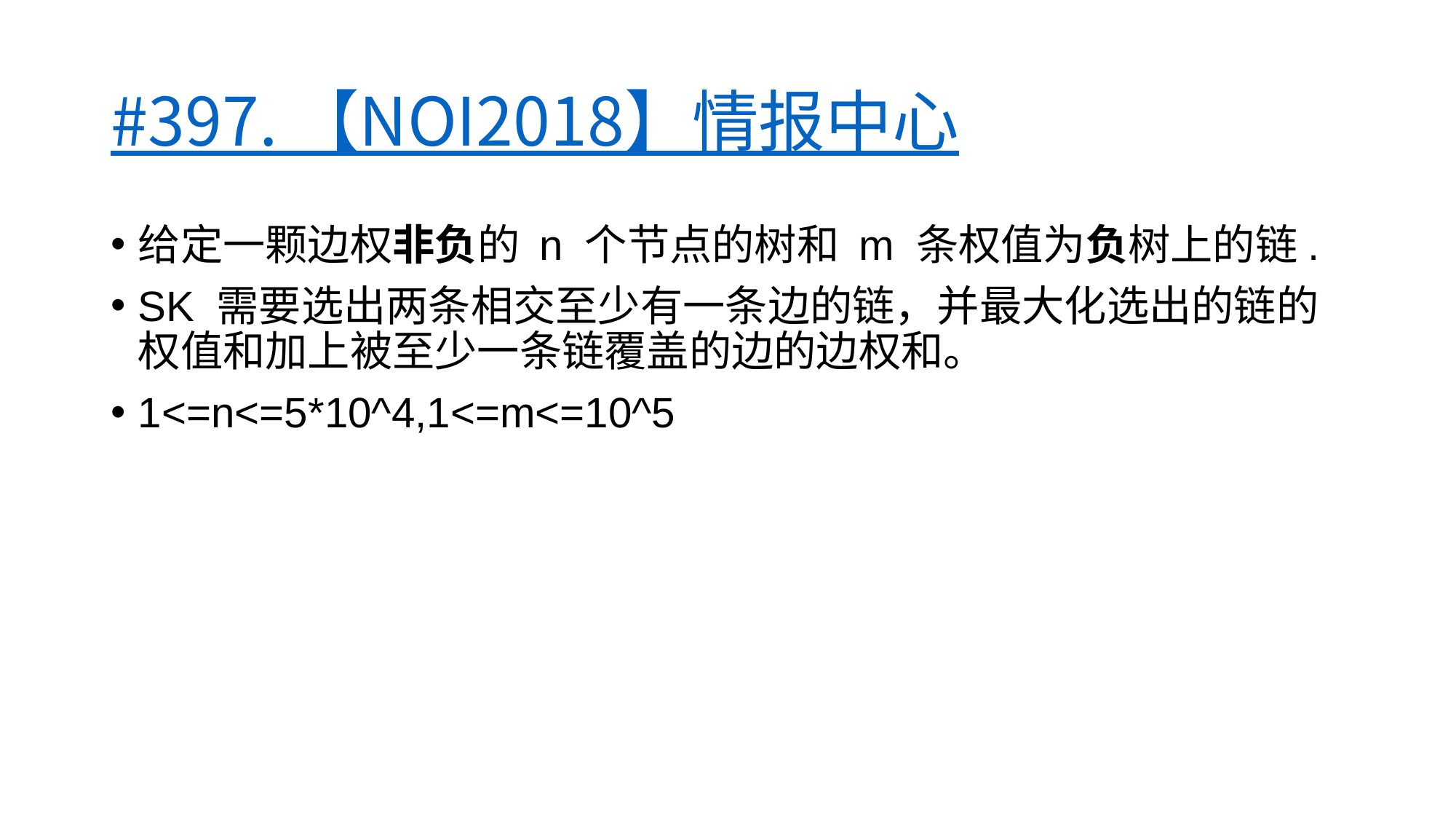

# #397. 【NOI2018】情报中心
给定一颗边权非负的 n 个节点的树和 m 条权值为负树上的链.
SK 需要选出两条相交至少有一条边的链，并最大化选出的链的权值和加上被至少一条链覆盖的边的边权和。
1<=n<=5*10^4,1<=m<=10^5